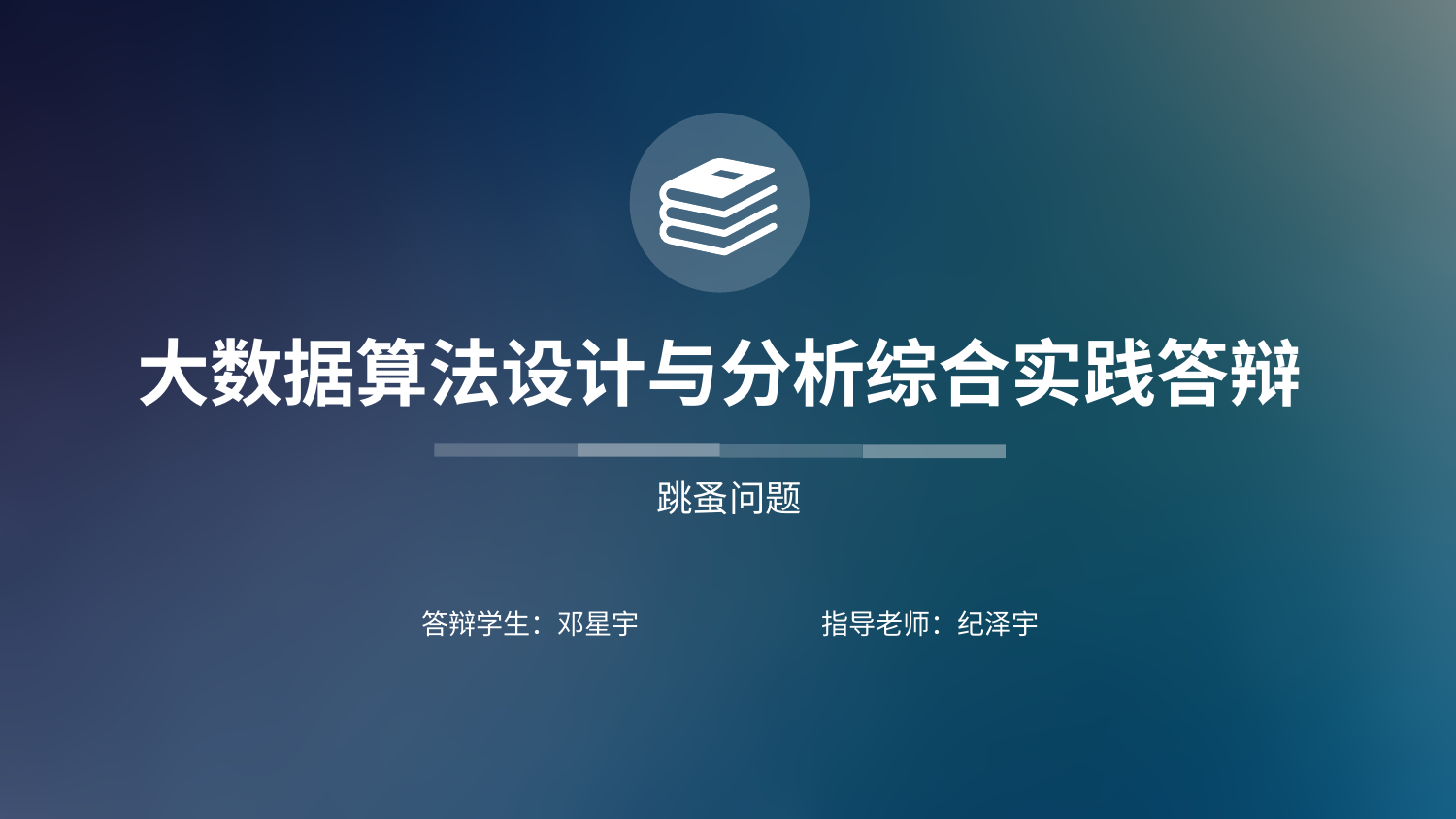

大数据算法设计与分析综合实践答辩

跳蚤问题
答辩学生：邓星宇
指导老师：纪泽宇